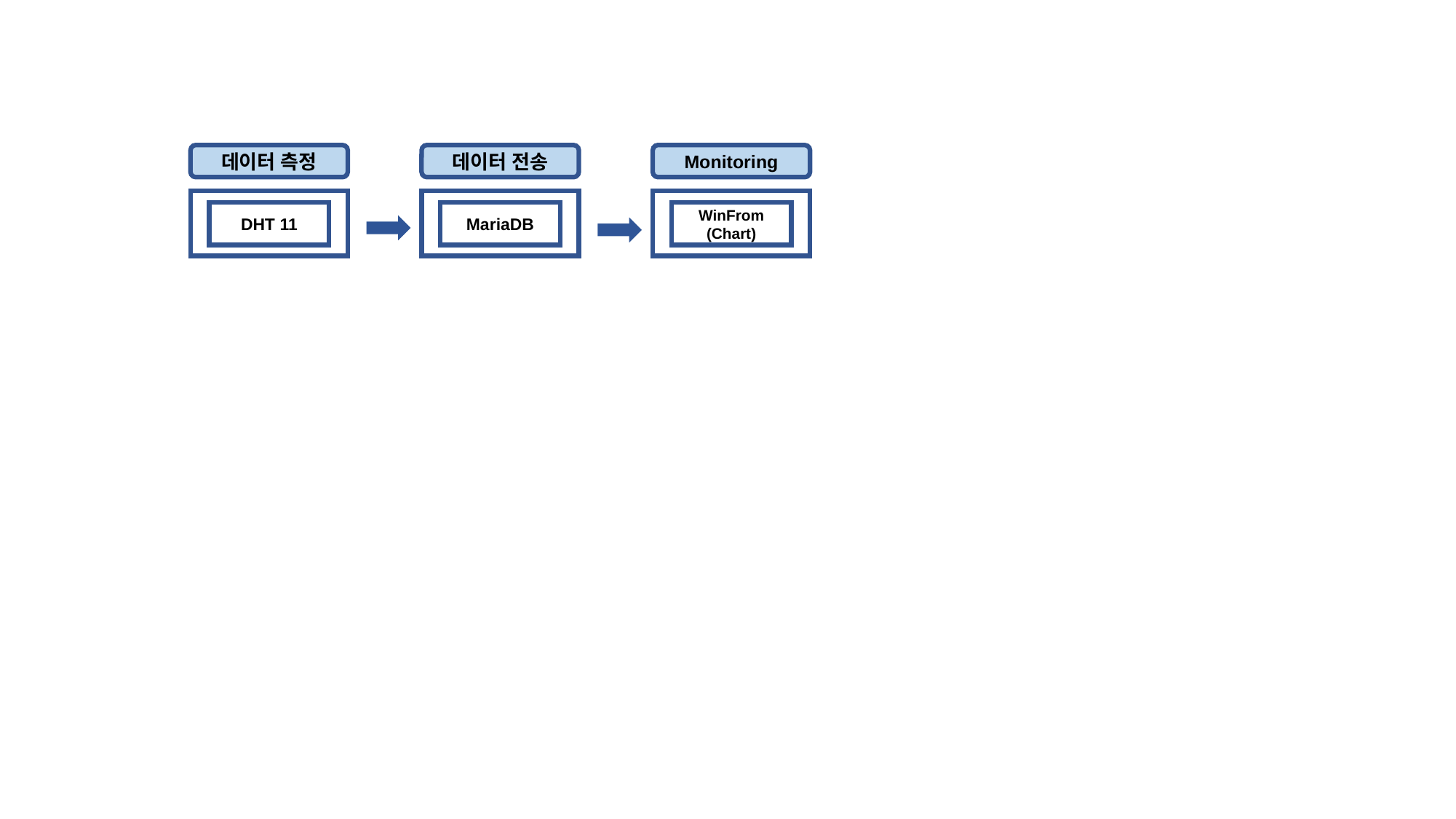

데이터 측정
데이터 전송
Monitoring

DHT 11
MariaDB
WinFrom (Chart)